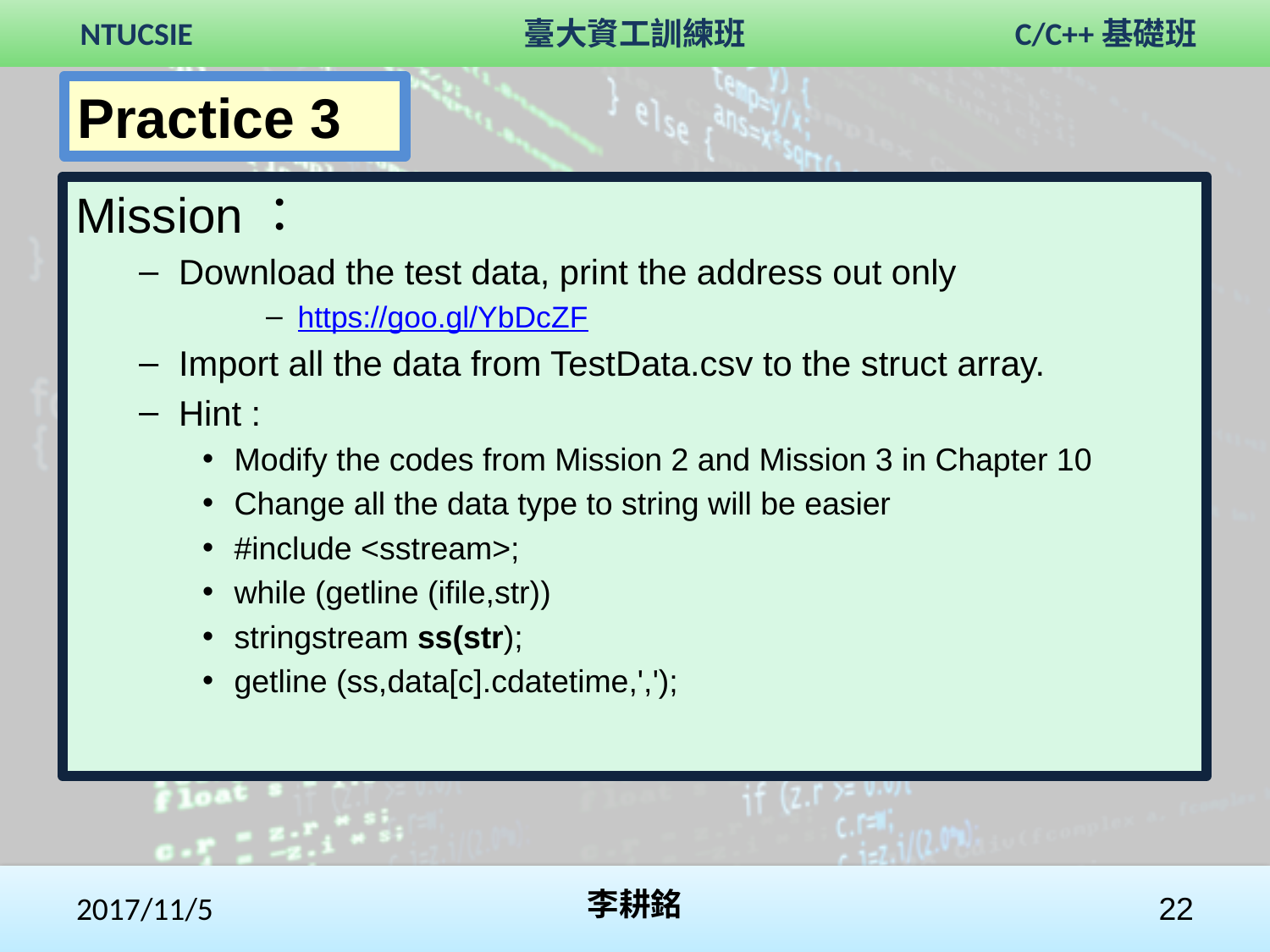

Practice 3
Mission：
Download the test data, print the address out only
https://goo.gl/YbDcZF
Import all the data from TestData.csv to the struct array.
Hint :
Modify the codes from Mission 2 and Mission 3 in Chapter 10
Change all the data type to string will be easier
#include <sstream>;
while (getline (ifile,str))
stringstream ss(str);
getline (ss,data[c].cdatetime,',');
2017/11/5
李耕銘
22